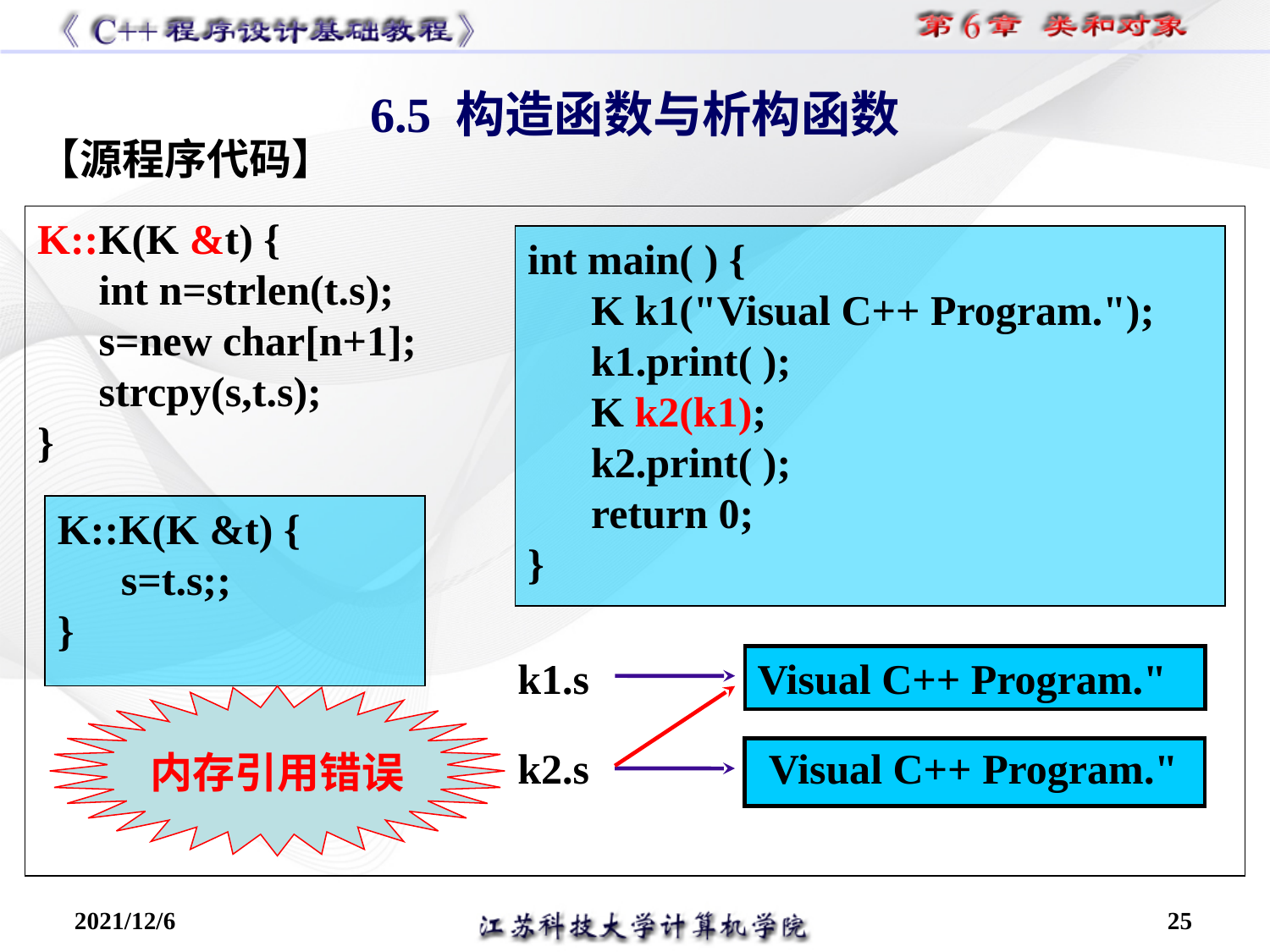

6.5 构造函数与析构函数
【源程序代码】
K::K(K &t) {
int n=strlen(t.s);
s=new char[n+1];
strcpy(s,t.s);
}
int main( ) {
K k1("Visual C++ Program.");
k1.print( );
K k2(k1);
k2.print( );
return 0;
}
K::K(K &t) {
s=t.s;;
}
k1.s
Visual C++ Program."

内存引用错误

k2.s
Visual C++ Program."